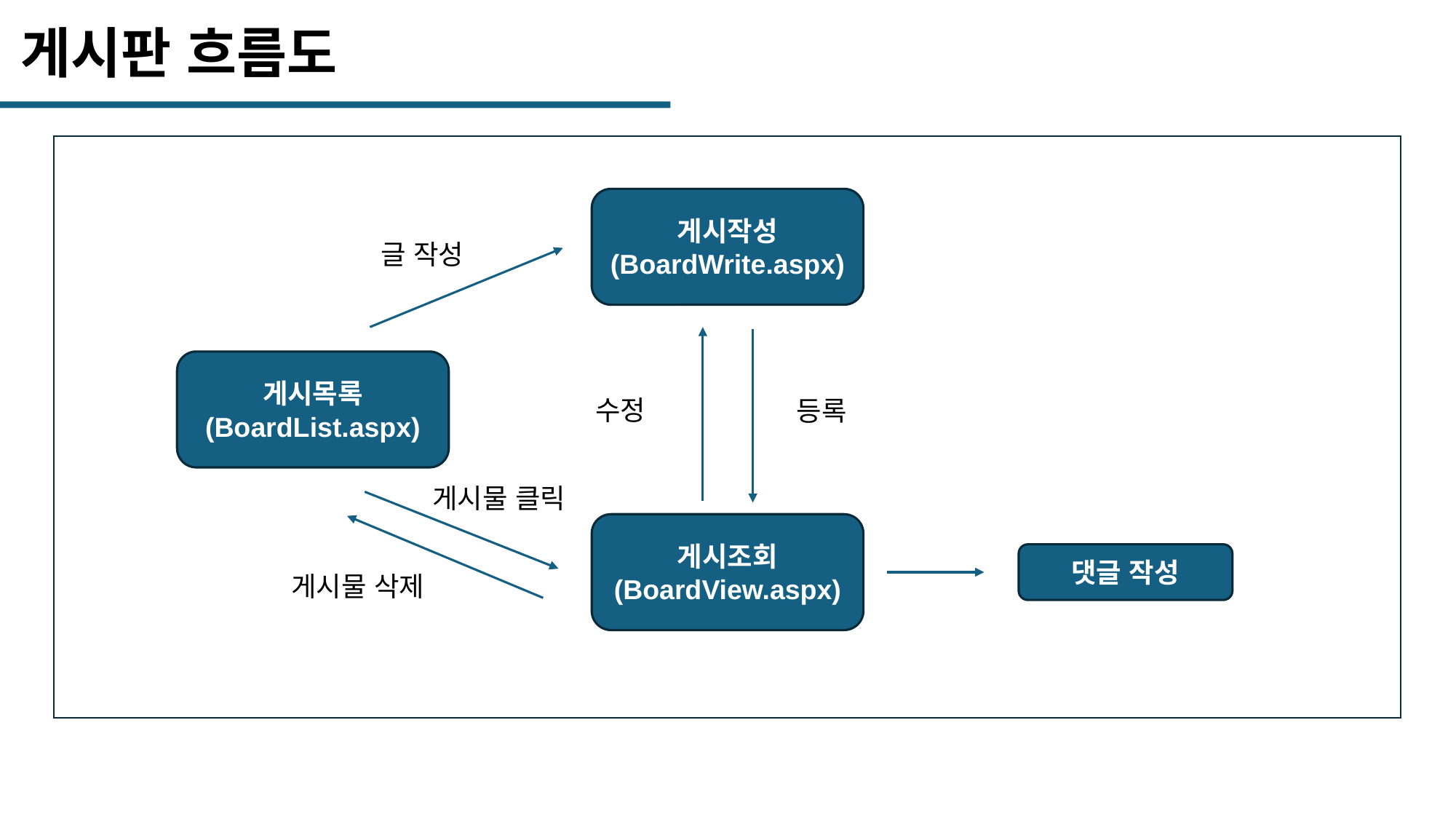

게시판 흐름도

게시작성
(BoardWrite.aspx)
글 작성
게시목록
(BoardList.aspx)
수정
등록
게시물 클릭
게시조회
(BoardView.aspx)
댓글 작성
게시물 삭제